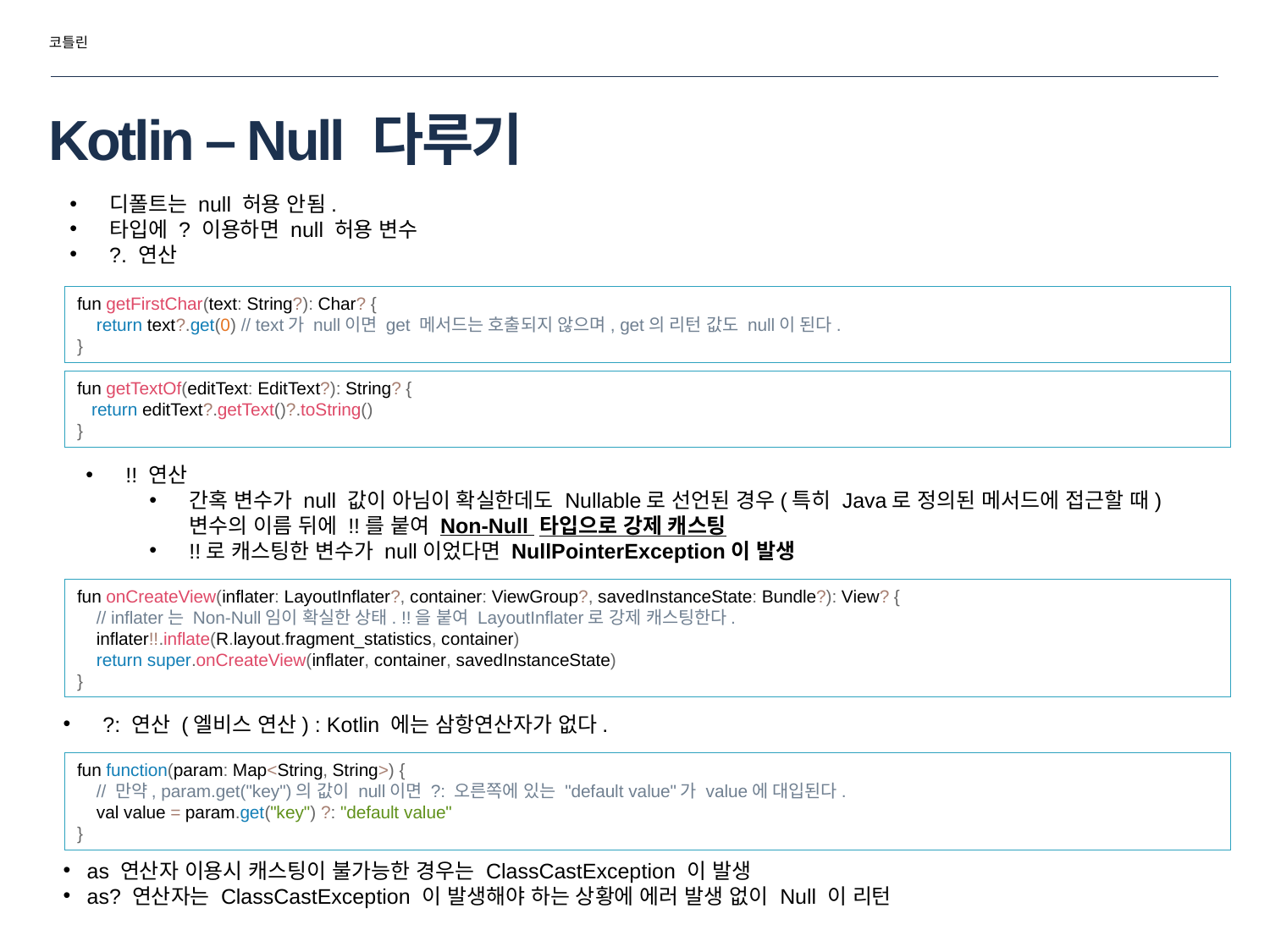

코틀린
# Kotlin – Null 다루기
디폴트는 null 허용 안됨.
타입에 ? 이용하면 null 허용 변수
?. 연산
fun getFirstChar(text: String?): Char? {
    return text?.get(0) // text가 null이면 get 메서드는 호출되지 않으며, get의 리턴 값도 null이 된다.
}
fun getTextOf(editText: EditText?): String? {
   return editText?.getText()?.toString()
}
!! 연산
간혹 변수가 null 값이 아님이 확실한데도 Nullable로 선언된 경우(특히 Java로 정의된 메서드에 접근할 때)
변수의 이름 뒤에 !!를 붙여 Non-Null 타입으로 강제 캐스팅
!!로 캐스팅한 변수가 null이었다면 NullPointerException이 발생
fun onCreateView(inflater: LayoutInflater?, container: ViewGroup?, savedInstanceState: Bundle?): View? {
    // inflater는 Non-Null임이 확실한 상태. !!을 붙여 LayoutInflater로 강제 캐스팅한다.
    inflater!!.inflate(R.layout.fragment_statistics, container)
    return super.onCreateView(inflater, container, savedInstanceState)
}
?: 연산 (엘비스 연산) : Kotlin 에는 삼항연산자가 없다.
fun function(param: Map<String, String>) {
    // 만약, param.get("key")의 값이 null이면 ?: 오른쪽에 있는 "default value"가 value에 대입된다.
    val value = param.get("key") ?: "default value"
}
as 연산자 이용시 캐스팅이 불가능한 경우는 ClassCastException 이 발생
as? 연산자는 ClassCastException 이 발생해야 하는 상황에 에러 발생 없이 Null 이 리턴